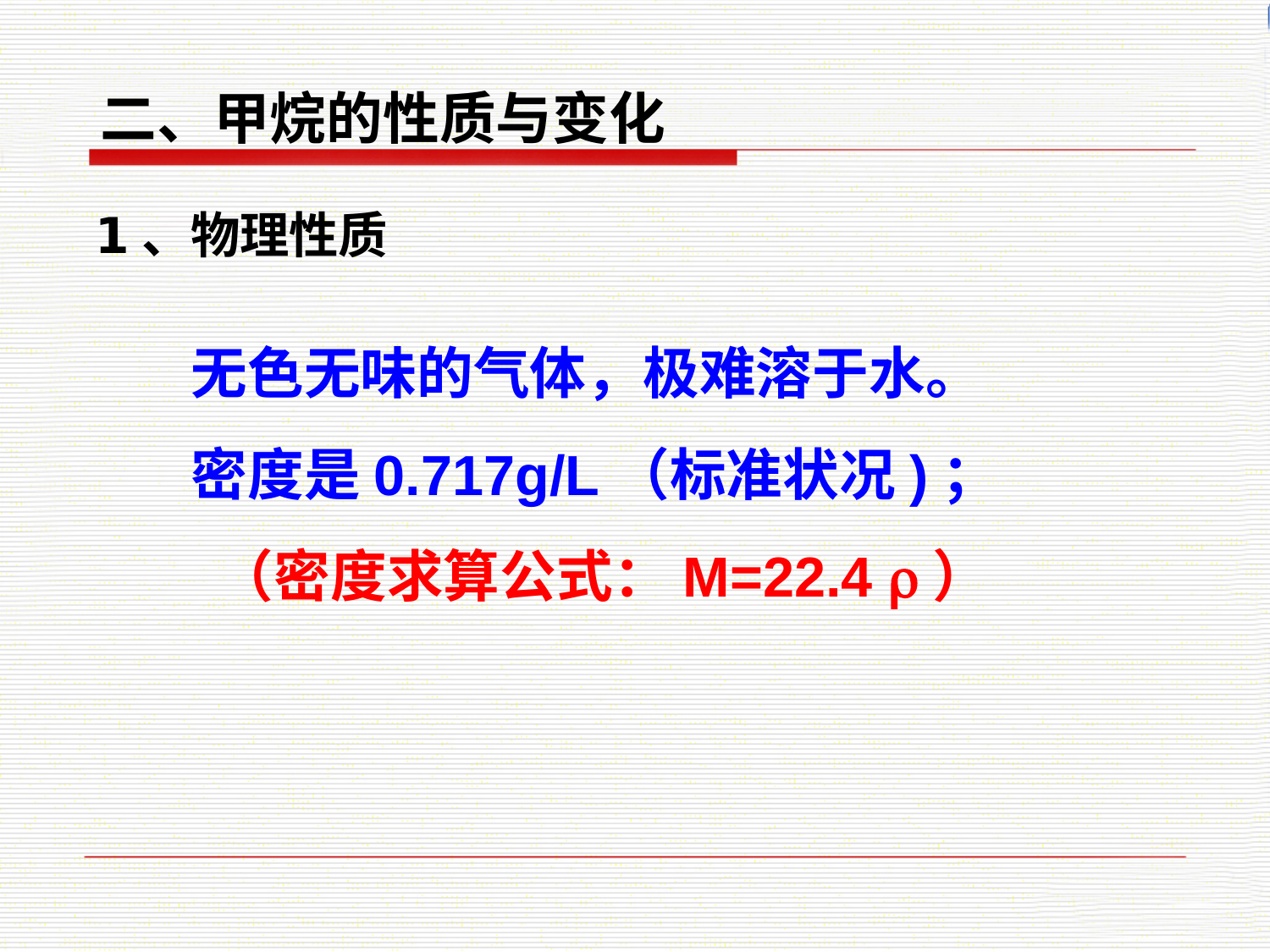

二、甲烷的性质与变化
1、物理性质
无色无味的气体，极难溶于水。
密度是0.717g/L（标准状况)；
 （密度求算公式：M=22.4 ρ）